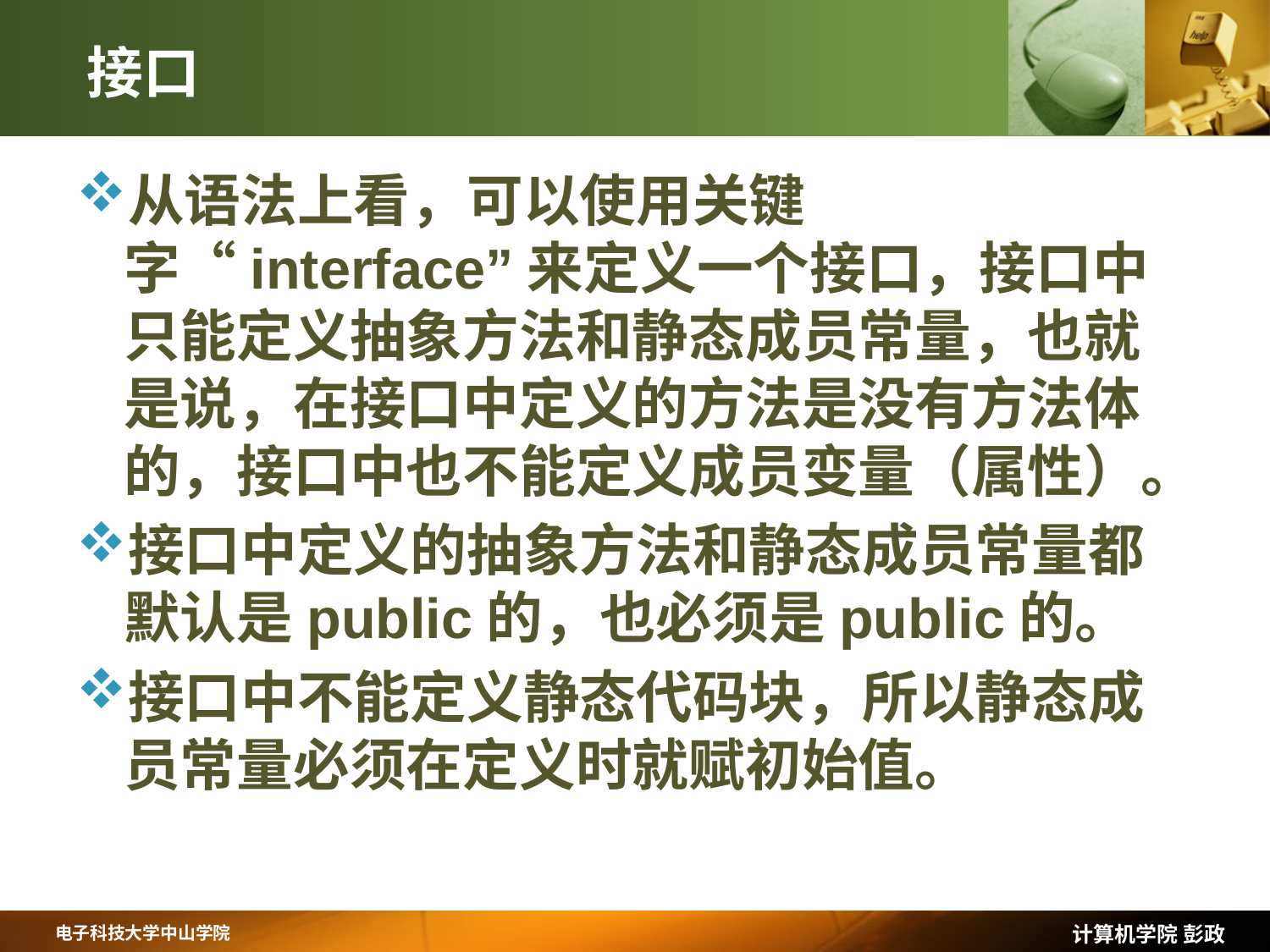

# 接口
从语法上看，可以使用关键字“interface”来定义一个接口，接口中只能定义抽象方法和静态成员常量，也就是说，在接口中定义的方法是没有方法体的，接口中也不能定义成员变量（属性）。
接口中定义的抽象方法和静态成员常量都默认是public的，也必须是public的。
接口中不能定义静态代码块，所以静态成员常量必须在定义时就赋初始值。
计算机学院 彭政
电子科技大学中山学院